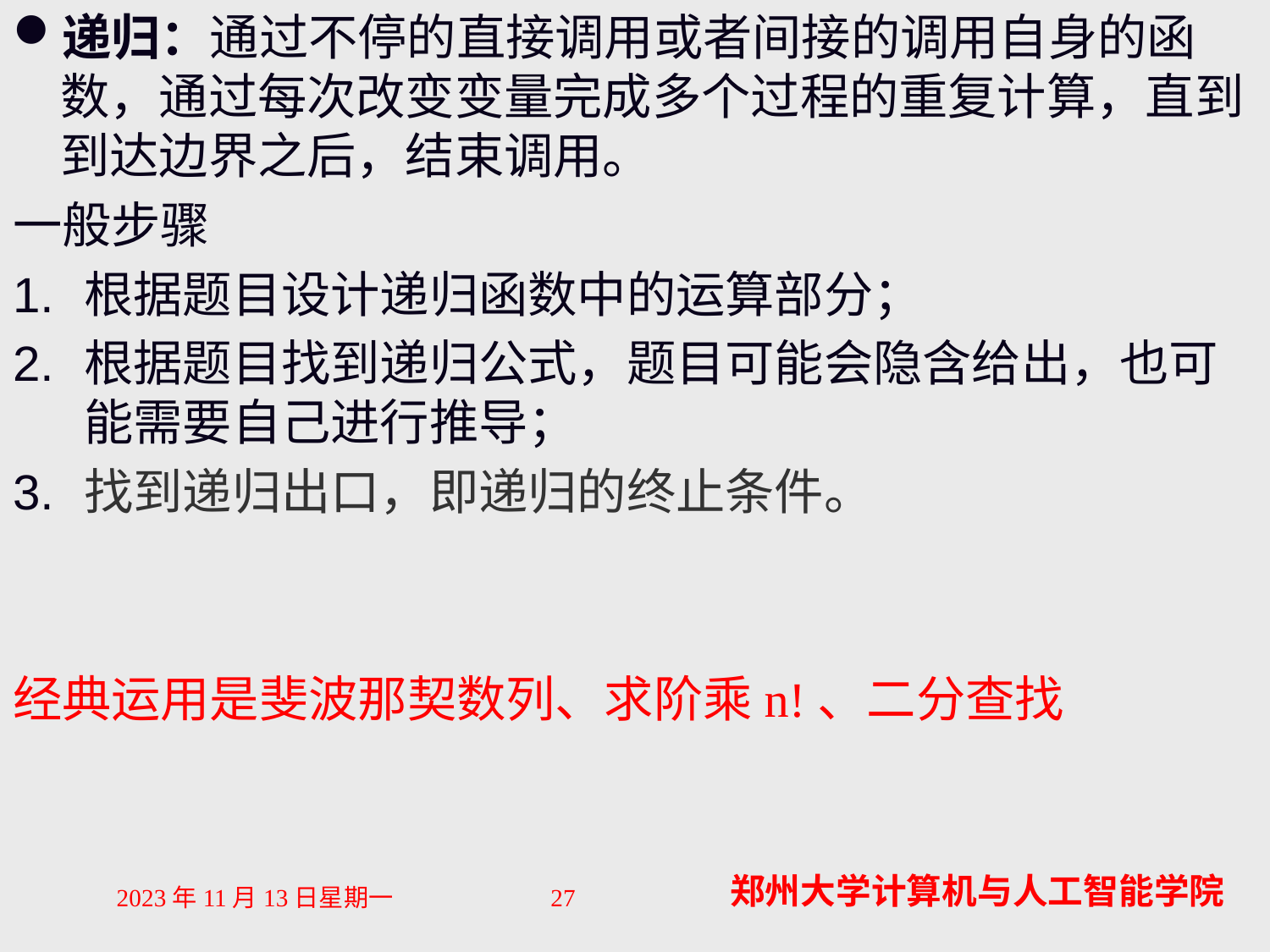

递归：通过不停的直接调用或者间接的调用自身的函数，通过每次改变变量完成多个过程的重复计算，直到到达边界之后，结束调用。
一般步骤
根据题目设计递归函数中的运算部分；
根据题目找到递归公式，题目可能会隐含给出，也可能需要自己进行推导；
找到递归出口，即递归的终止条件。

经典运用是斐波那契数列、求阶乘n!、二分查找